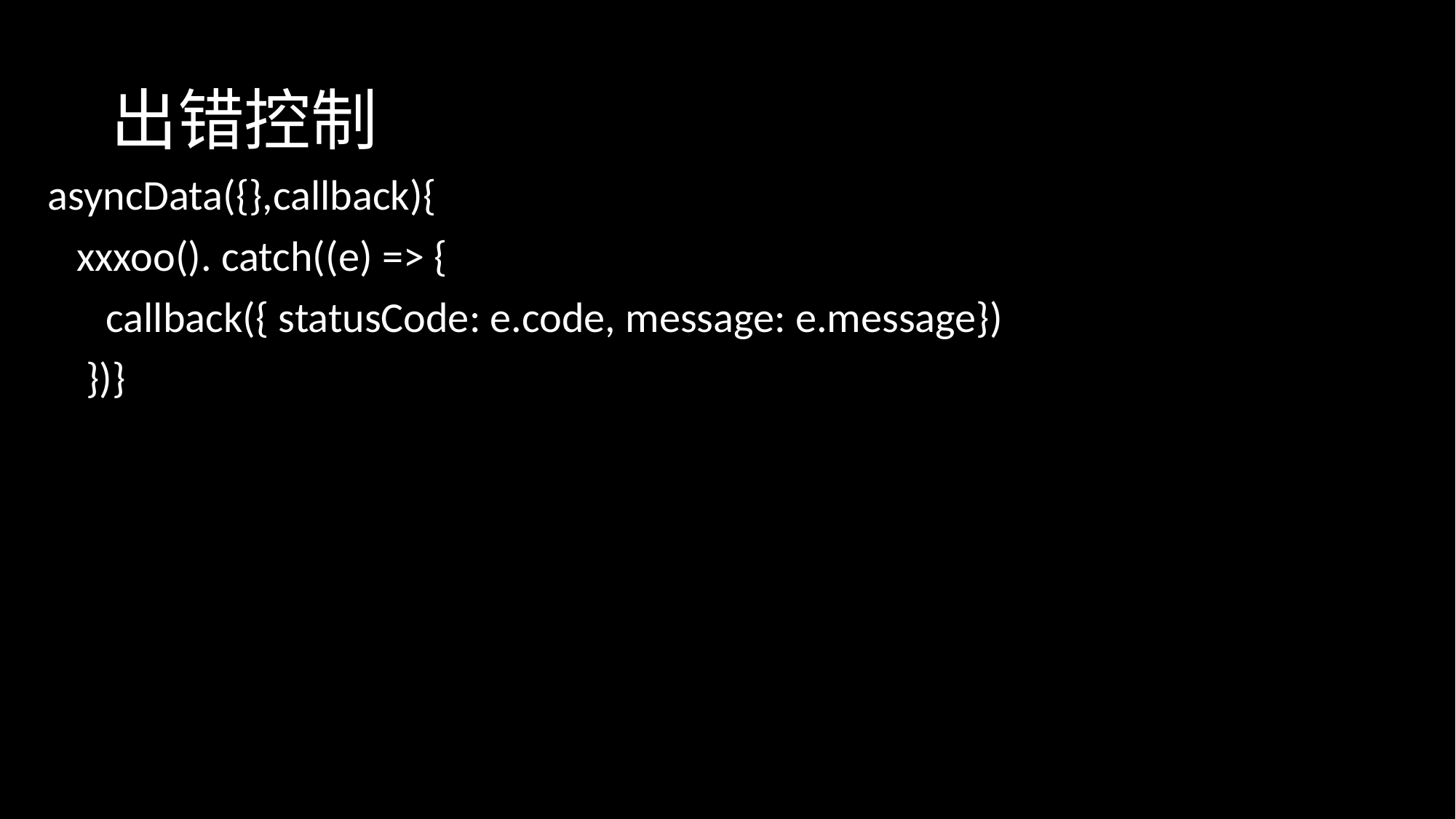

# 出错控制
asyncData({},callback){
   xxxoo(). catch((e) => {
      callback({ statusCode: e.code, message: e.message})
    })}